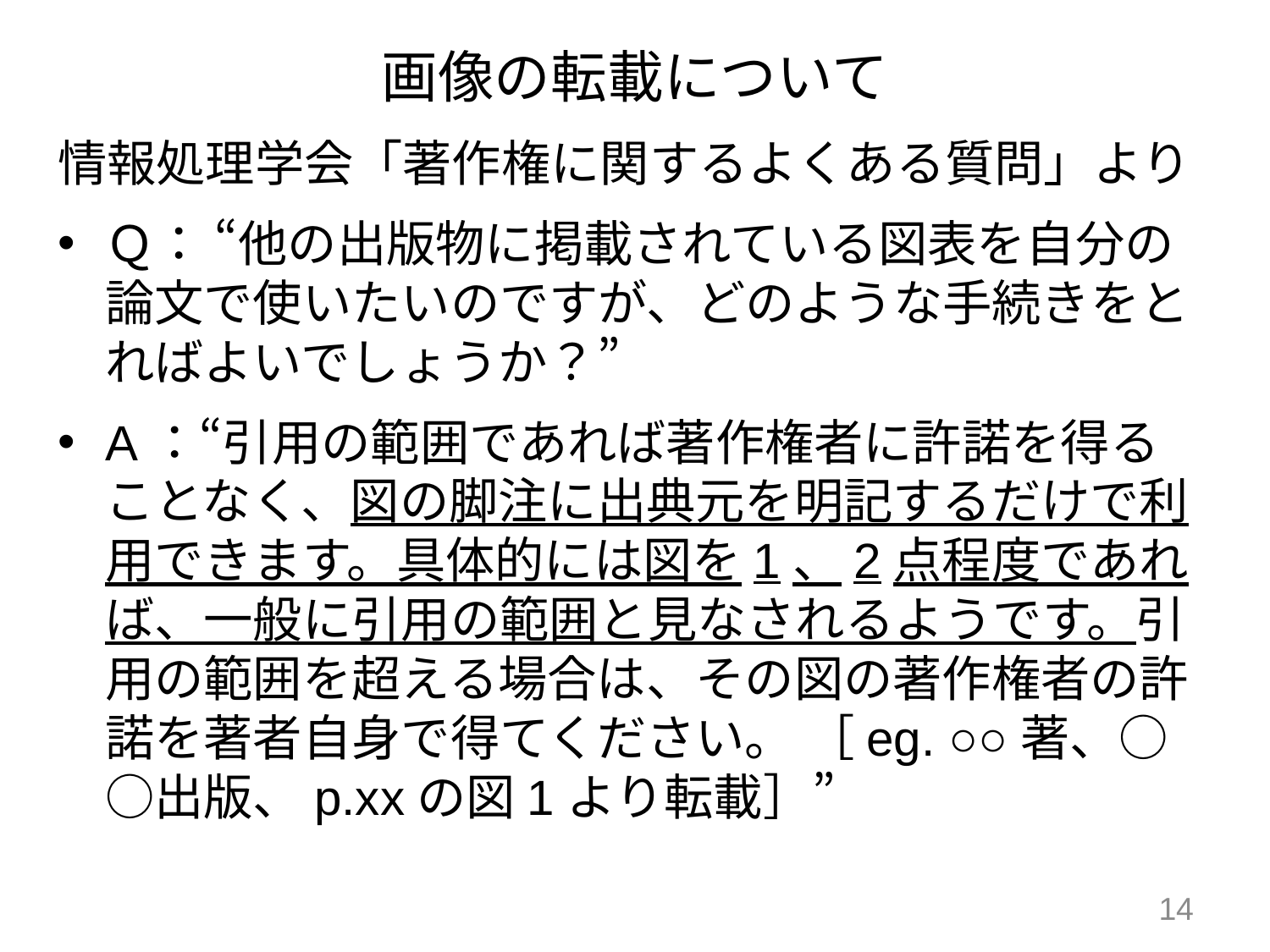

# 画像の転載について
情報処理学会「著作権に関するよくある質問」より
Ｑ： “他の出版物に掲載されている図表を自分の論文で使いたいのですが、どのような手続きをとればよいでしょうか？”
A：“引用の範囲であれば著作権者に許諾を得ることなく、図の脚注に出典元を明記するだけで利用できます。具体的には図を1、2点程度であれば、一般に引用の範囲と見なされるようです。引用の範囲を超える場合は、その図の著作権者の許諾を著者自身で得てください。 ［eg. ○○著、○○出版、p.xxの図1より転載］”
14